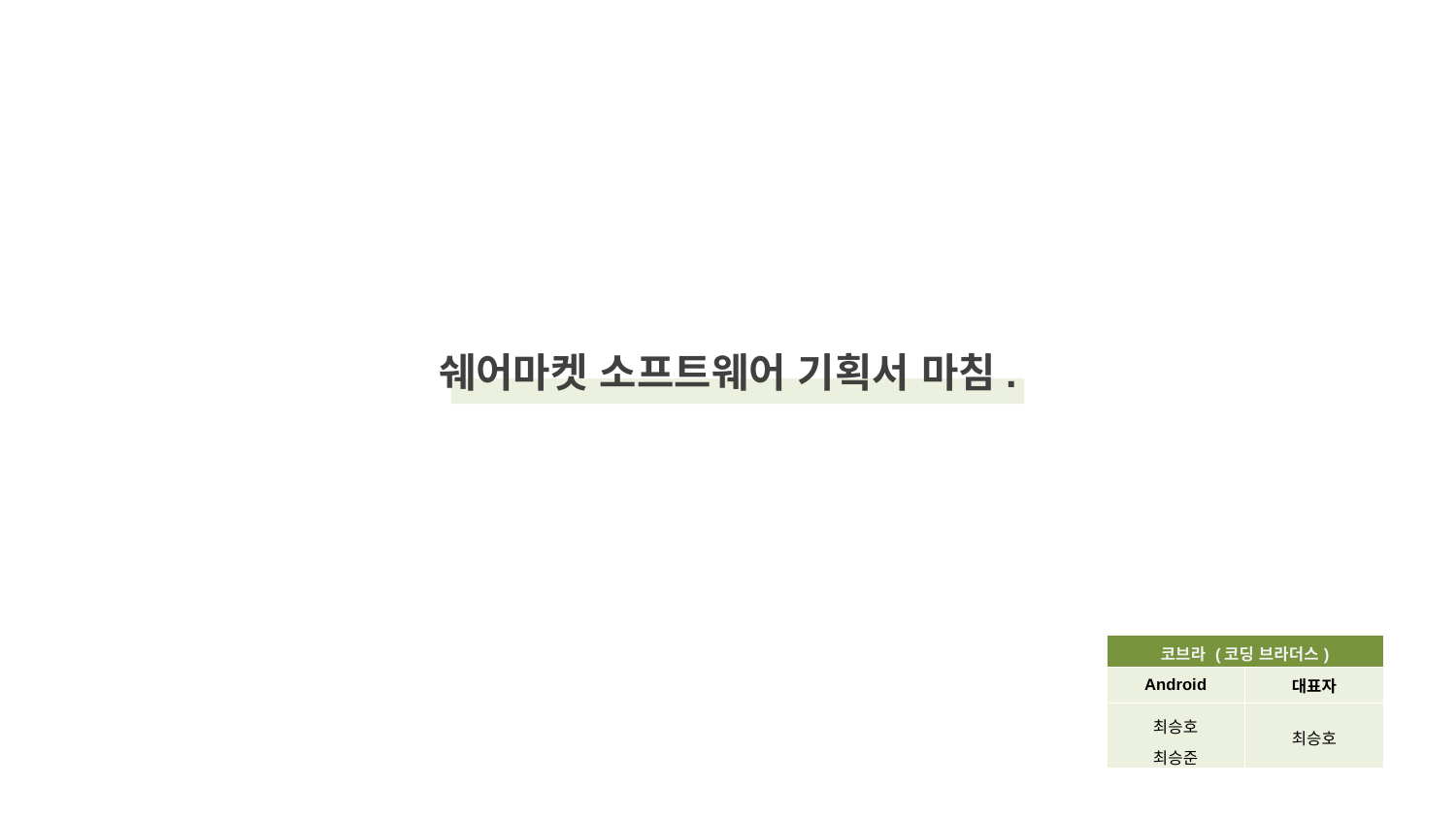

쉐어마켓 소프트웨어 기획서 마침.

| 코브라 (코딩 브라더스) |  |
| --- | --- |
| Android | 대표자 |
| 최승호 최승준 | 최승호 |